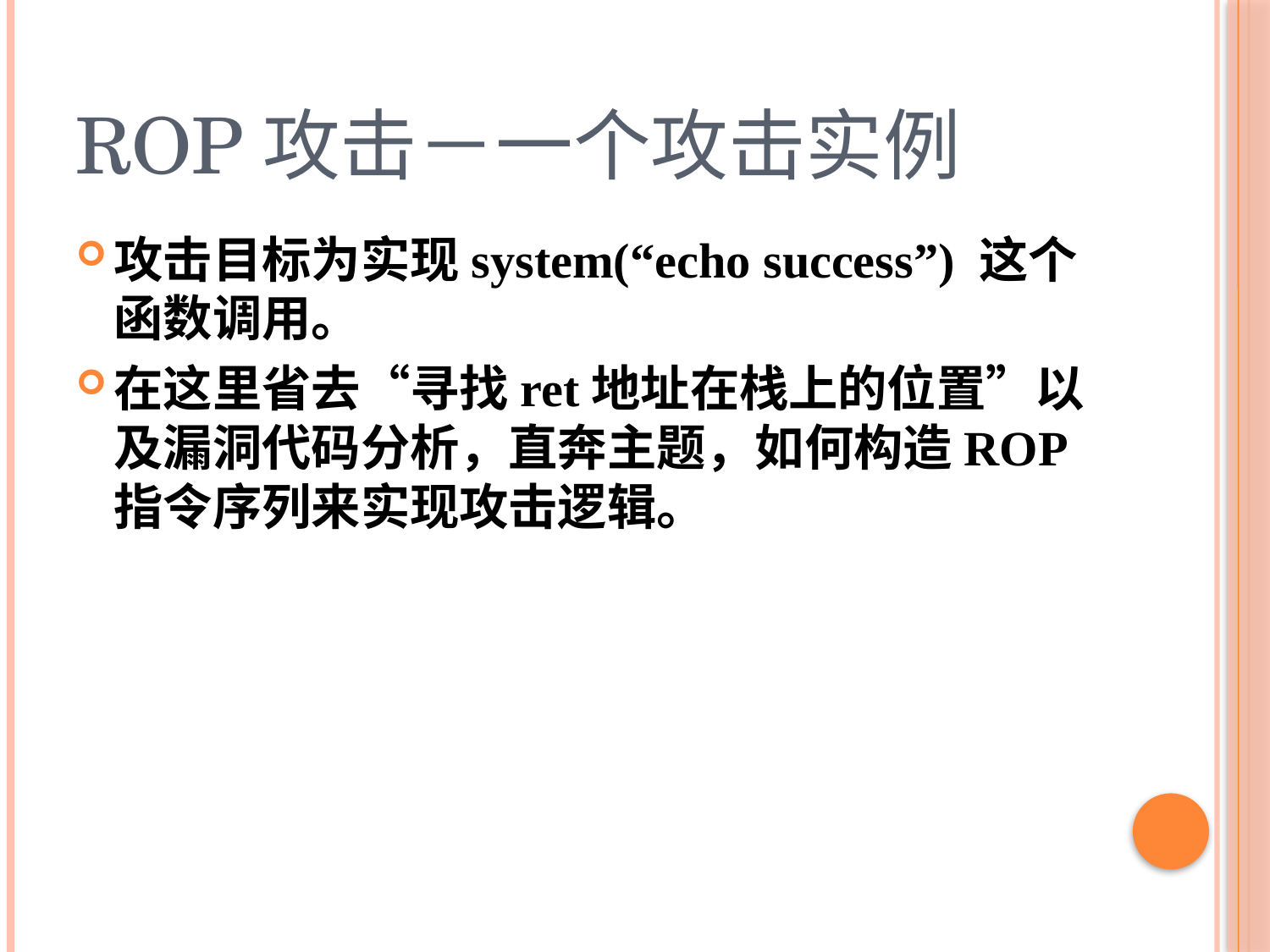

# ROP攻击－一个攻击实例
攻击目标为实现system(“echo success”) 这个函数调用。
在这里省去“寻找ret地址在栈上的位置”以及漏洞代码分析，直奔主题，如何构造ROP指令序列来实现攻击逻辑。